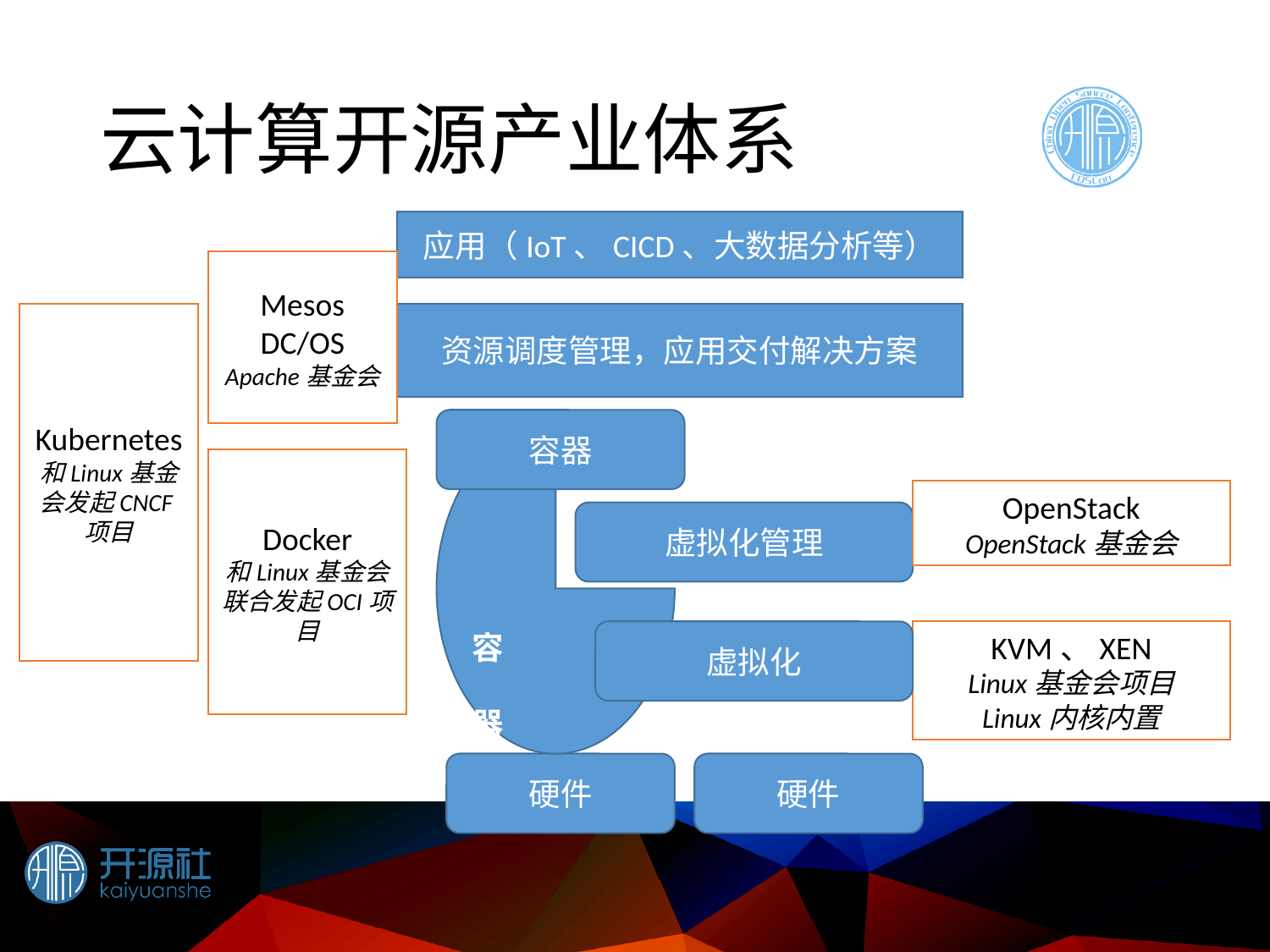

# 云计算开源产业体系
应用（IoT、CICD、大数据分析等）
Mesos
DC/OS
Apache基金会
Kubernetes
和Linux基金会发起CNCF项目
资源调度管理，应用交付解决方案
容器

容  器
Docker
和Linux基金会联合发起OCI项目
OpenStack
OpenStack基金会
虚拟化管理
虚拟化
KVM、XEN
Linux基金会项目
Linux内核内置
硬件
硬件